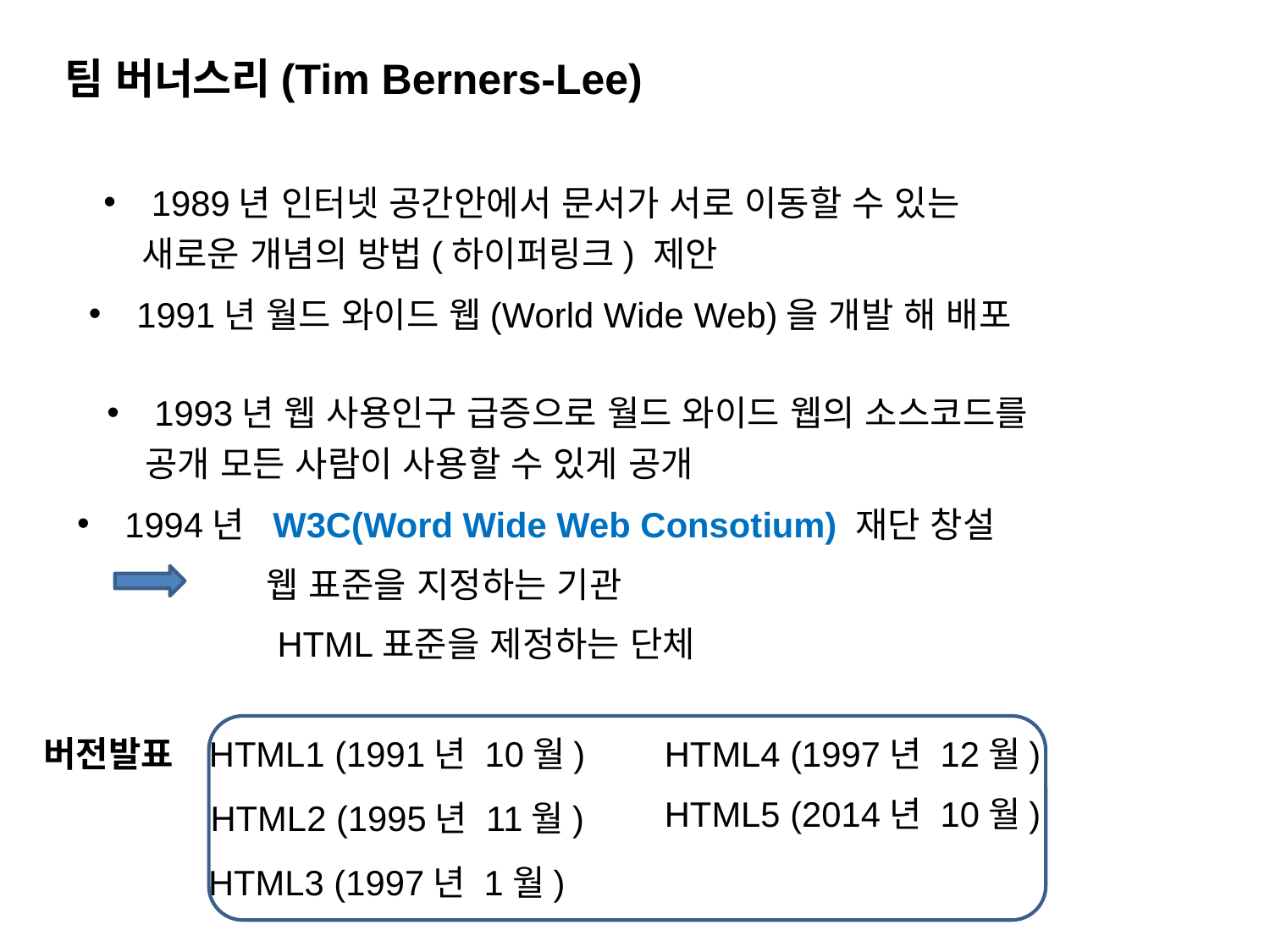

팀 버너스리(Tim Berners-Lee)
1989년 인터넷 공간안에서 문서가 서로 이동할 수 있는
   새로운 개념의 방법(하이퍼링크) 제안
1991년 월드 와이드 웹(World Wide Web)을 개발 해 배포
1993년 웹 사용인구 급증으로 월드 와이드 웹의 소스코드를
   공개 모든 사람이 사용할 수 있게 공개
1994년  W3C(Word Wide Web Consotium) 재단 창설
웹 표준을 지정하는 기관

HTML표준을 제정하는 단체

버전발표
HTML1 (1991년 10월)
HTML4 (1997년 12월)
HTML5 (2014년 10월)
HTML2 (1995년 11월)
HTML3 (1997년 1월)